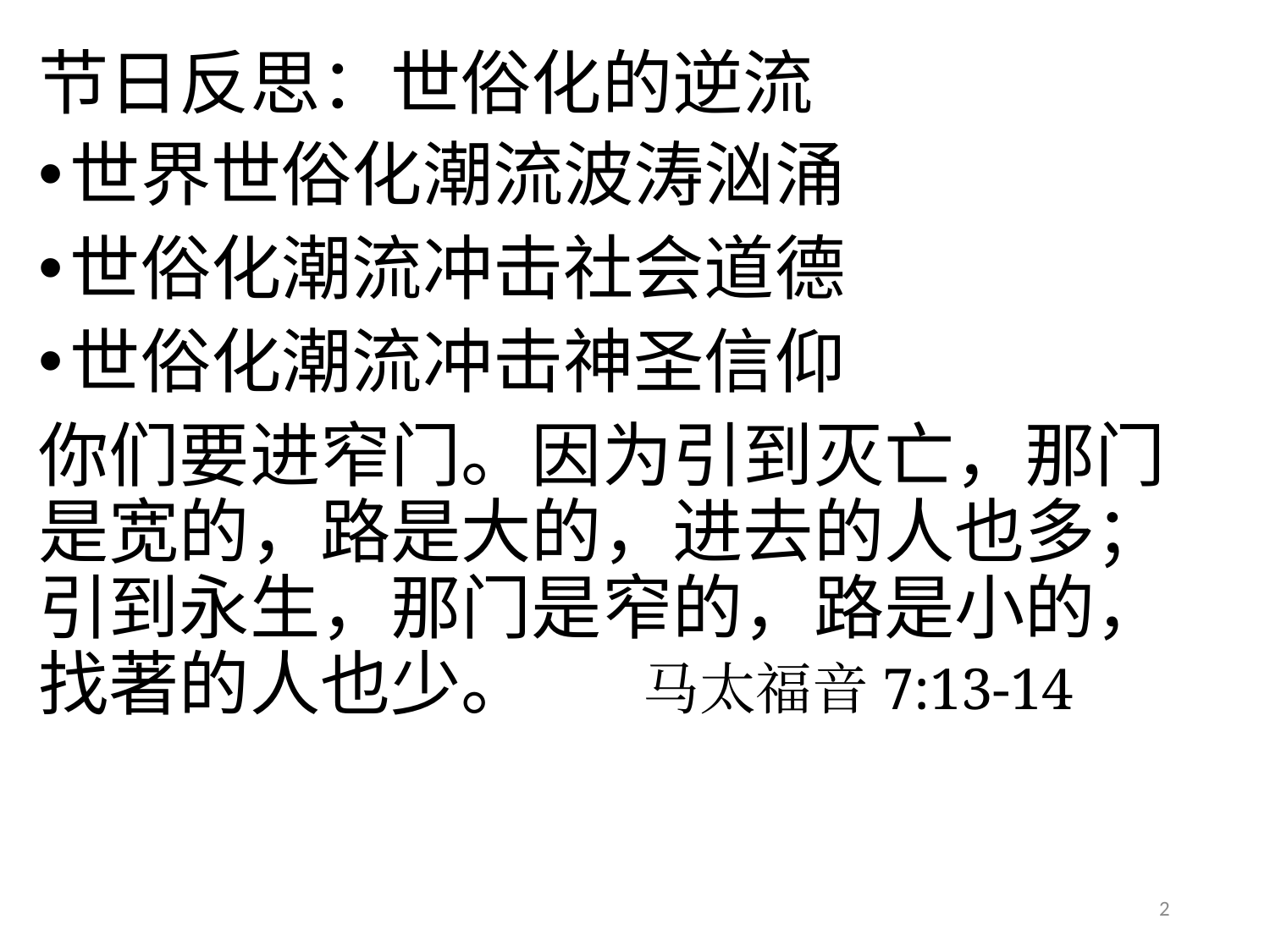

# 节日反思：世俗化的逆流
世界世俗化潮流波涛汹涌
世俗化潮流冲击社会道德
世俗化潮流冲击神圣信仰
你们要进窄门。因为引到灭亡，那门是宽的，路是大的，进去的人也多；引到永生，那门是窄的，路是小的，找著的人也少。       马太福音7:13-14
2